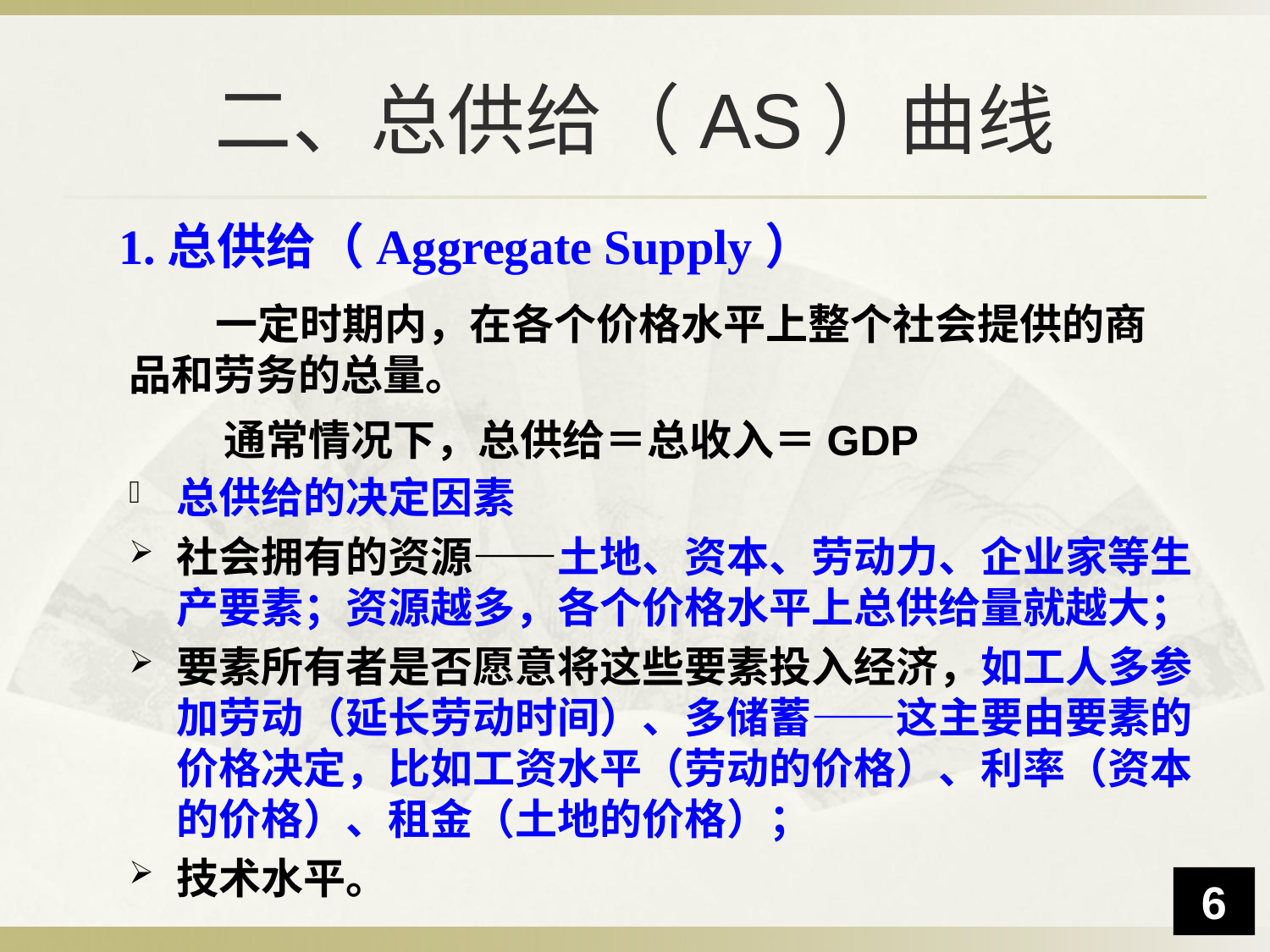

# 二、总供给（AS）曲线
1.总供给（Aggregate Supply）
        一定时期内，在各个价格水平上整个社会提供的商品和劳务的总量。
通常情况下，总供给＝总收入＝GDP
总供给的决定因素
社会拥有的资源——土地、资本、劳动力、企业家等生产要素；资源越多，各个价格水平上总供给量就越大；
要素所有者是否愿意将这些要素投入经济，如工人多参加劳动（延长劳动时间）、多储蓄——这主要由要素的价格决定，比如工资水平（劳动的价格）、利率（资本的价格）、租金（土地的价格）；
技术水平。
6